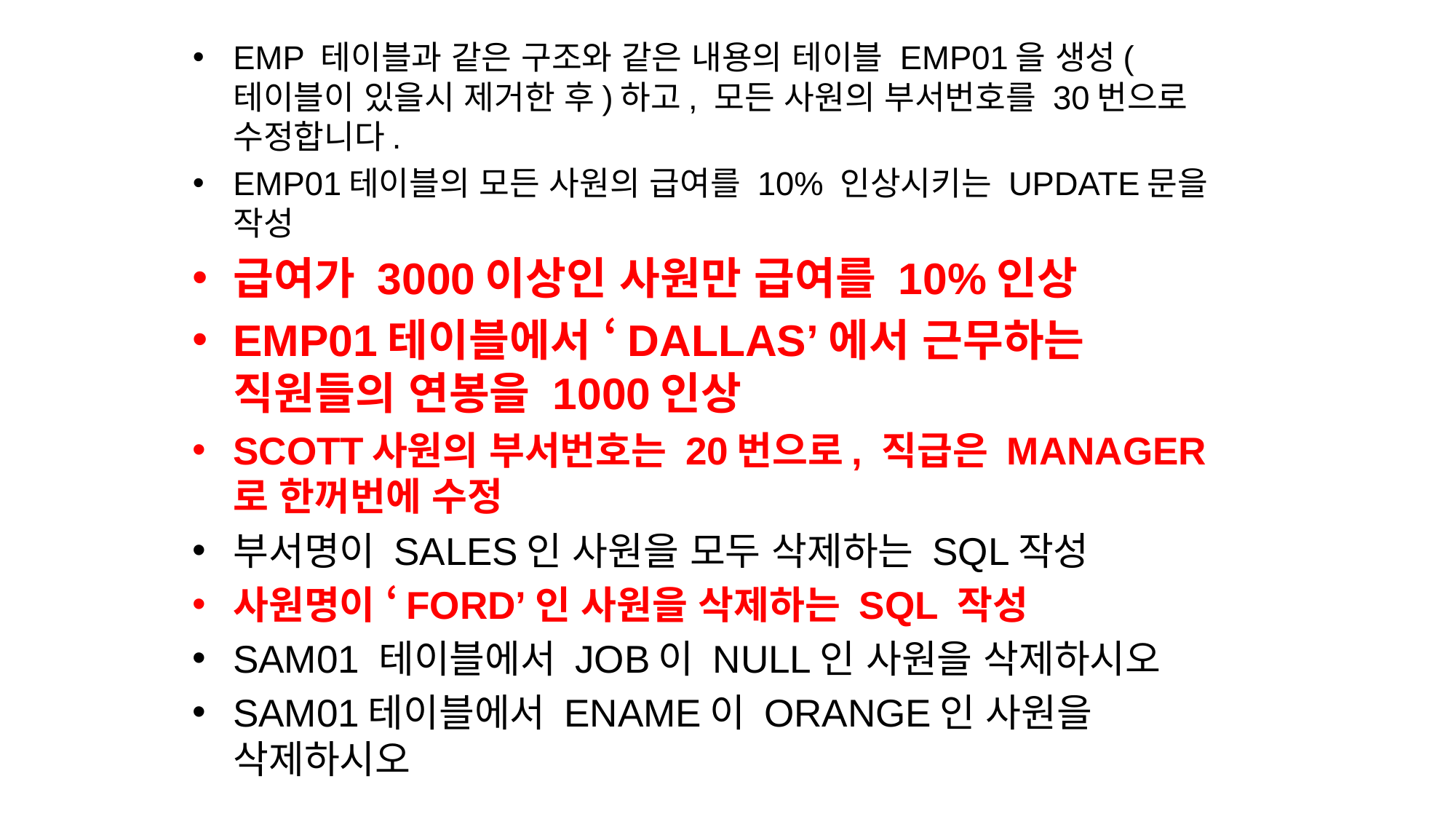

EMP 테이블과 같은 구조와 같은 내용의 테이블 EMP01을 생성(테이블이 있을시 제거한 후)하고, 모든 사원의 부서번호를 30번으로 수정합니다.
EMP01테이블의 모든 사원의 급여를 10% 인상시키는 UPDATE문을 작성
급여가 3000이상인 사원만 급여를 10%인상
EMP01테이블에서 ‘DALLAS’에서 근무하는 직원들의 연봉을 1000인상
SCOTT사원의 부서번호는 20번으로, 직급은 MANAGER로 한꺼번에 수정
부서명이 SALES인 사원을 모두 삭제하는 SQL작성
사원명이 ‘FORD’인 사원을 삭제하는 SQL 작성
SAM01 테이블에서 JOB이 NULL인 사원을 삭제하시오
SAM01테이블에서 ENAME이 ORANGE인 사원을 삭제하시오